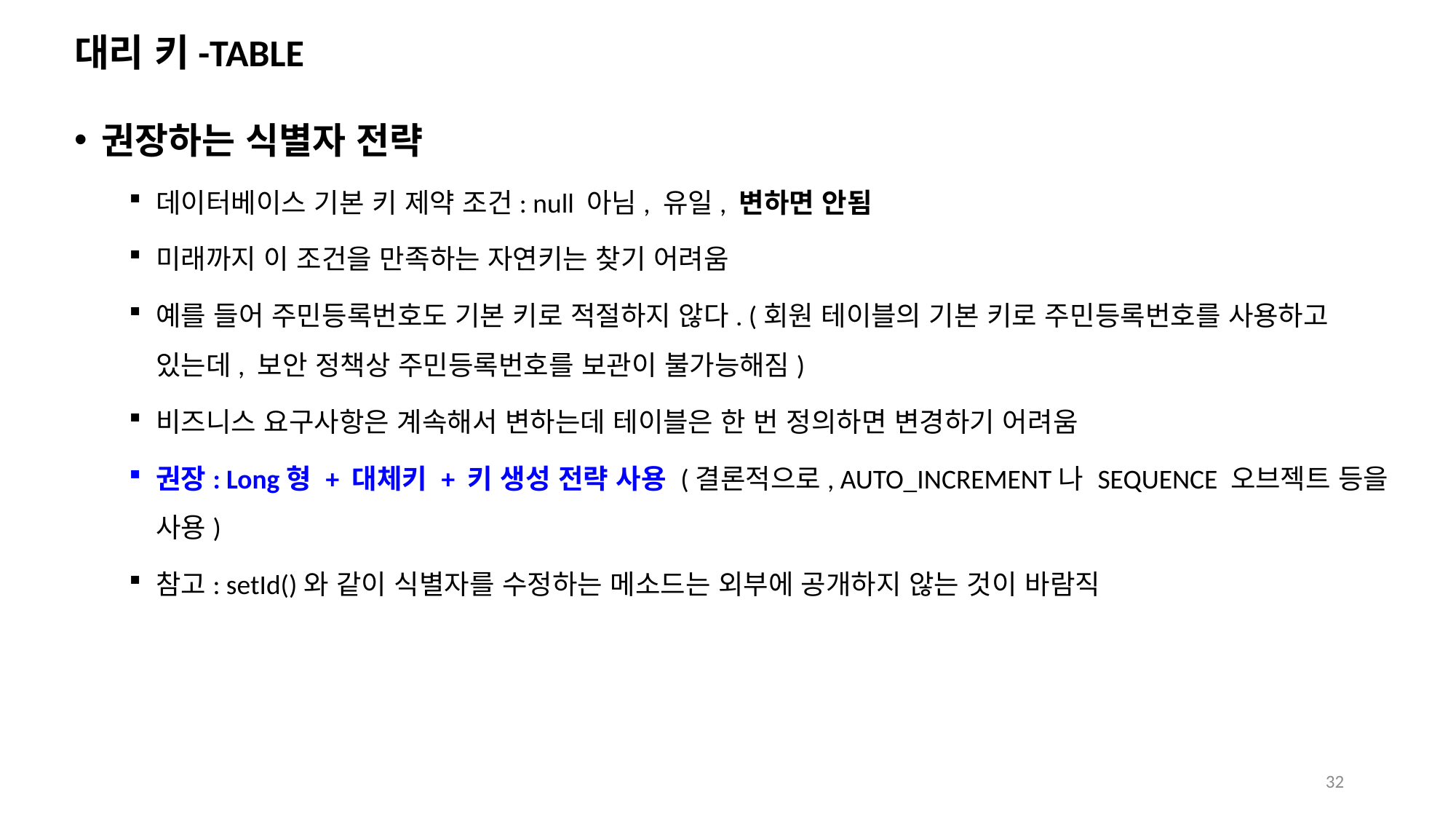

# 대리 키-TABLE
권장하는 식별자 전략
데이터베이스 기본 키 제약 조건: null 아님, 유일, 변하면 안됨
미래까지 이 조건을 만족하는 자연키는 찾기 어려움
예를 들어 주민등록번호도 기본 키로 적절하지 않다. (회원 테이블의 기본 키로 주민등록번호를 사용하고 있는데, 보안 정책상 주민등록번호를 보관이 불가능해짐)
비즈니스 요구사항은 계속해서 변하는데 테이블은 한 번 정의하면 변경하기 어려움
권장: Long형 + 대체키 + 키 생성 전략 사용 (결론적으로, AUTO_INCREMENT나 SEQUENCE 오브젝트 등을 사용)
참고: setId()와 같이 식별자를 수정하는 메소드는 외부에 공개하지 않는 것이 바람직

32